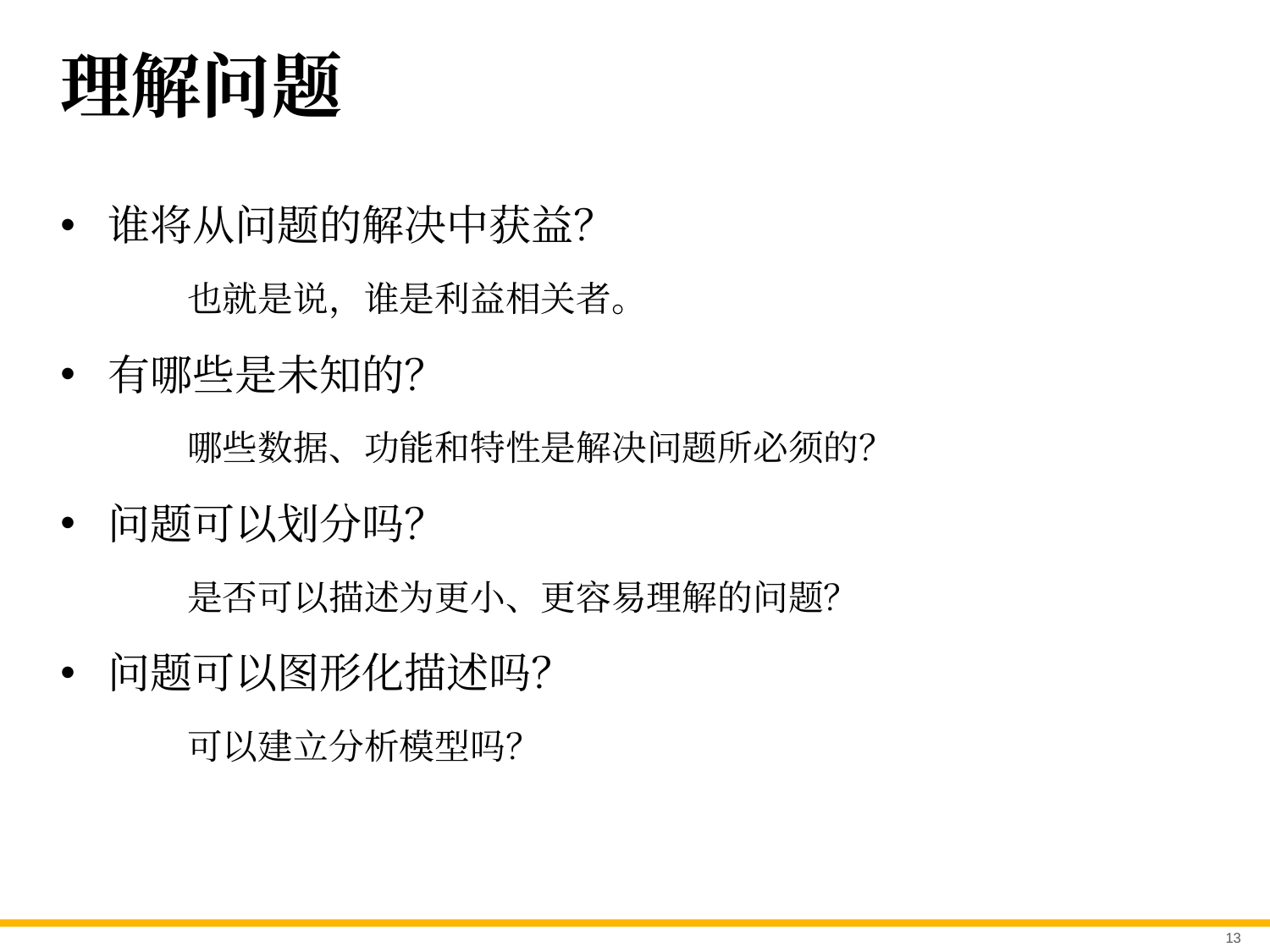

# 理解问题
谁将从问题的解决中获益？
	也就是说，谁是利益相关者。
有哪些是未知的？
	哪些数据、功能和特性是解决问题所必须的？
问题可以划分吗？
	是否可以描述为更小、更容易理解的问题？
问题可以图形化描述吗？
	可以建立分析模型吗？

13